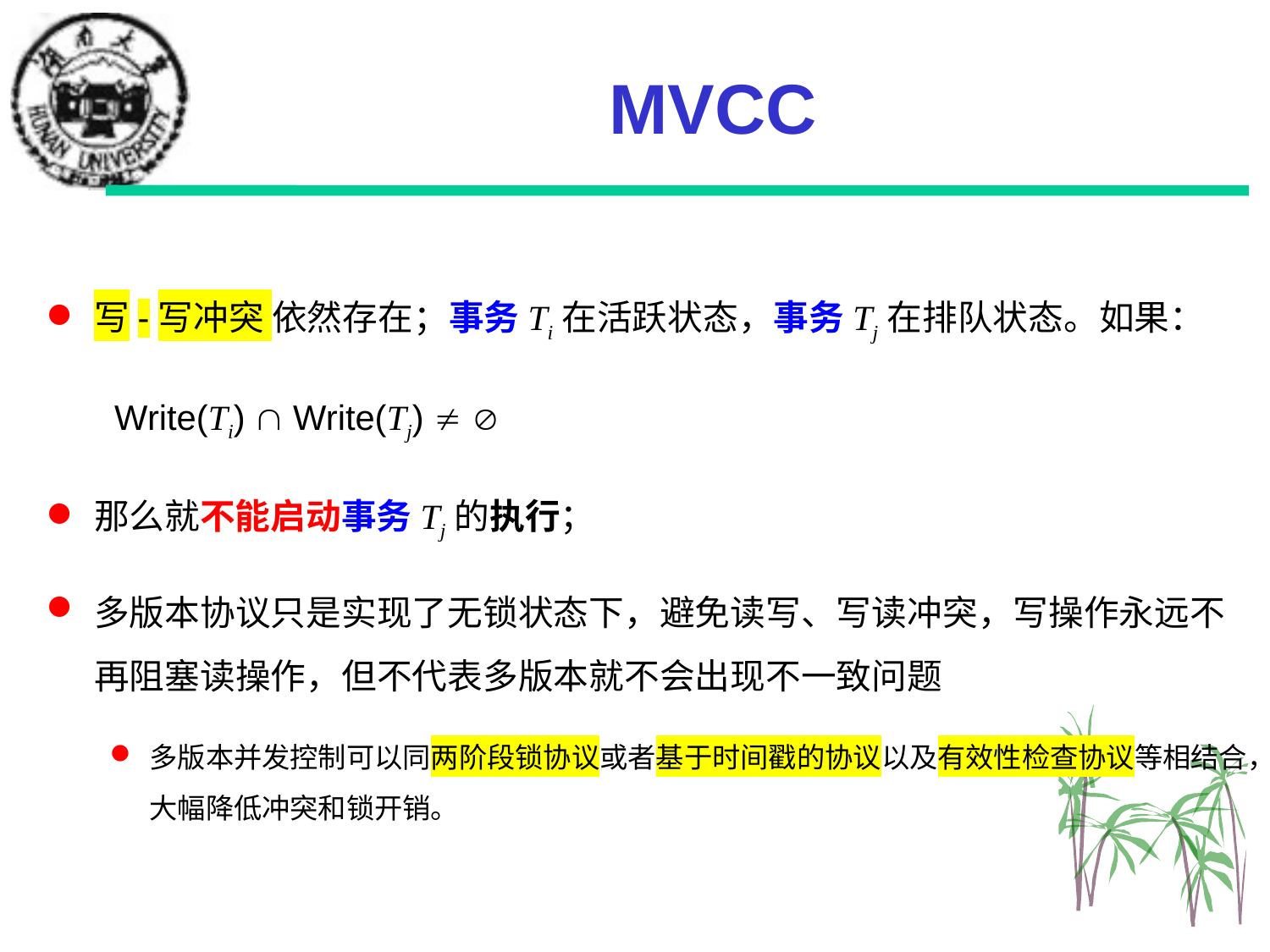

# MVCC
写-写冲突 依然存在；事务Ti在活跃状态，事务Tj在排队状态。如果：
       Write(Ti) ∩ Write(Tj) ≠ ∅
那么就不能启动事务Tj的执行；
多版本协议只是实现了无锁状态下，避免读写、写读冲突，写操作永远不再阻塞读操作，但不代表多版本就不会出现不一致问题
多版本并发控制可以同两阶段锁协议或者基于时间戳的协议以及有效性检查协议等相结合，大幅降低冲突和锁开销。